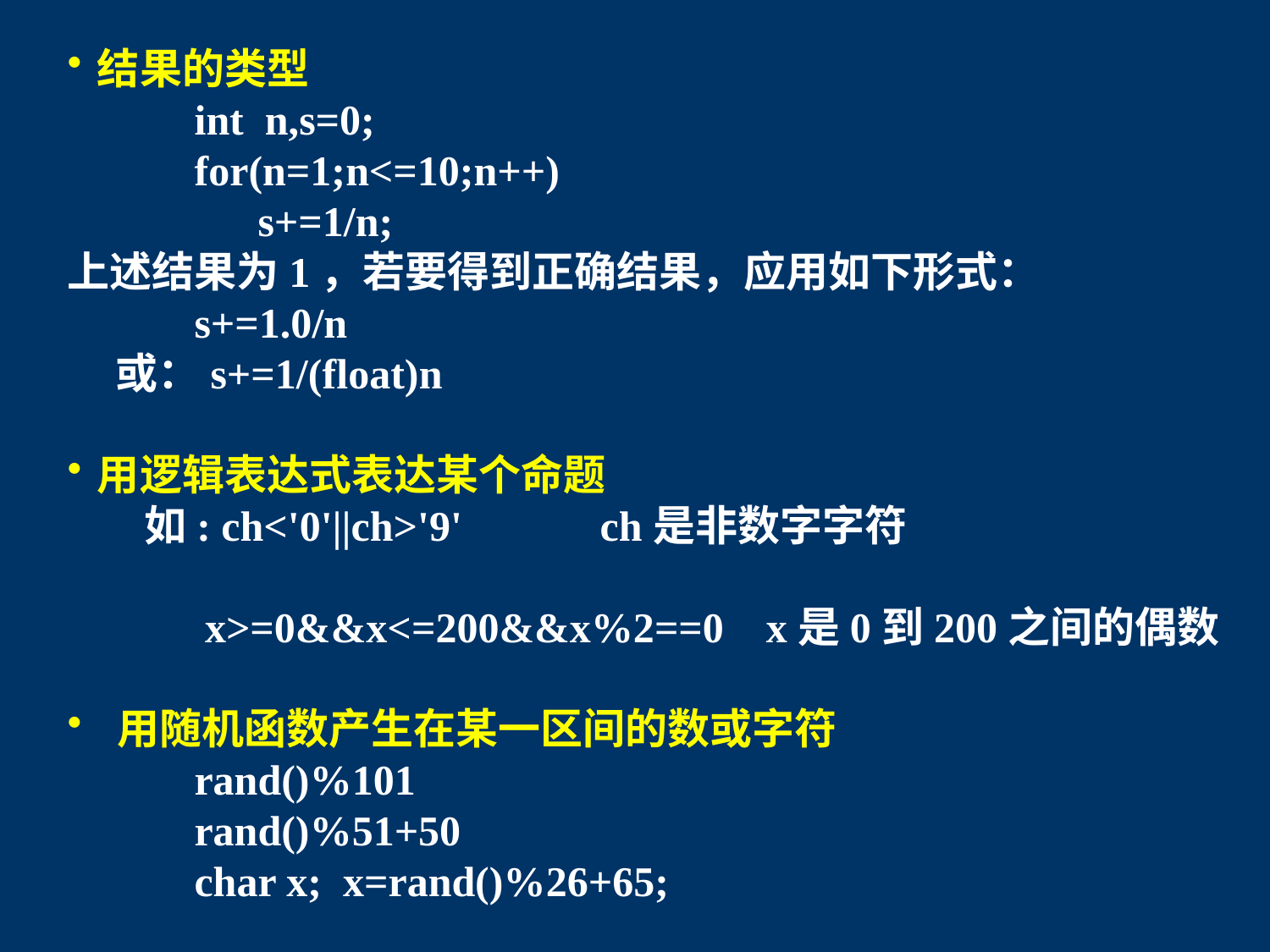

结果的类型
            int  n,s=0;
            for(n=1;n<=10;n++)
                  s+=1/n;
上述结果为1，若要得到正确结果，应用如下形式：
            s+=1.0/n
    或：s+=1/(float)n

用逻辑表达式表达某个命题
       如: ch<'0'||ch>'9'             ch是非数字字符

             x>=0&&x<=200&&x%2==0    x是0到200之间的偶数

 用随机函数产生在某一区间的数或字符
            rand()%101
	rand()%51+50
            char x;  x=rand()%26+65;